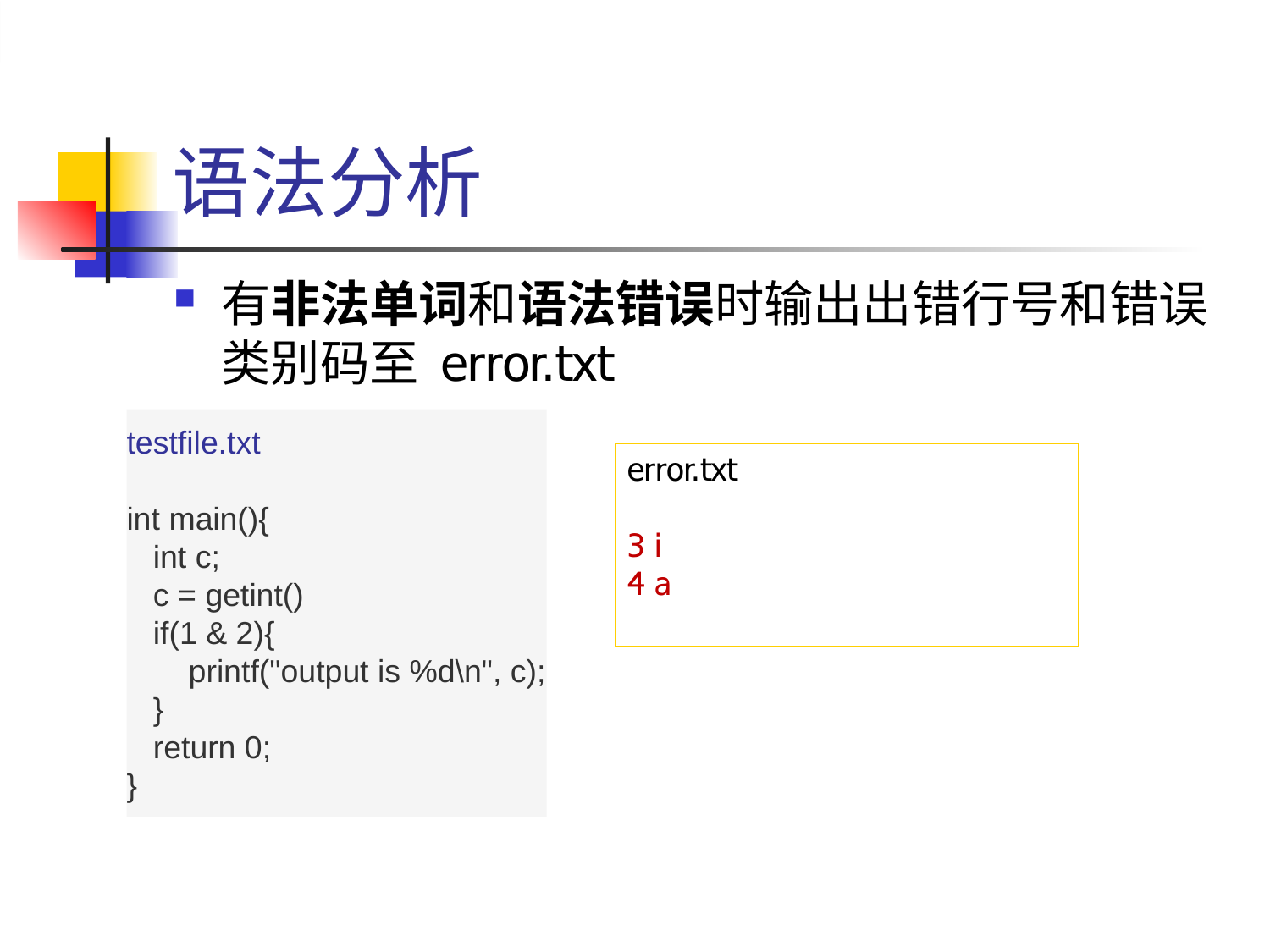

# 语法分析
有非法单词和语法错误时输出出错行号和错误类别码至 error.txt
testfile.txt

int main(){
   int c;
   c = getint()
   if(1 & 2){
       printf("output is %d\n", c);
   }
   return 0;
}
error.txt

3 i
4 a